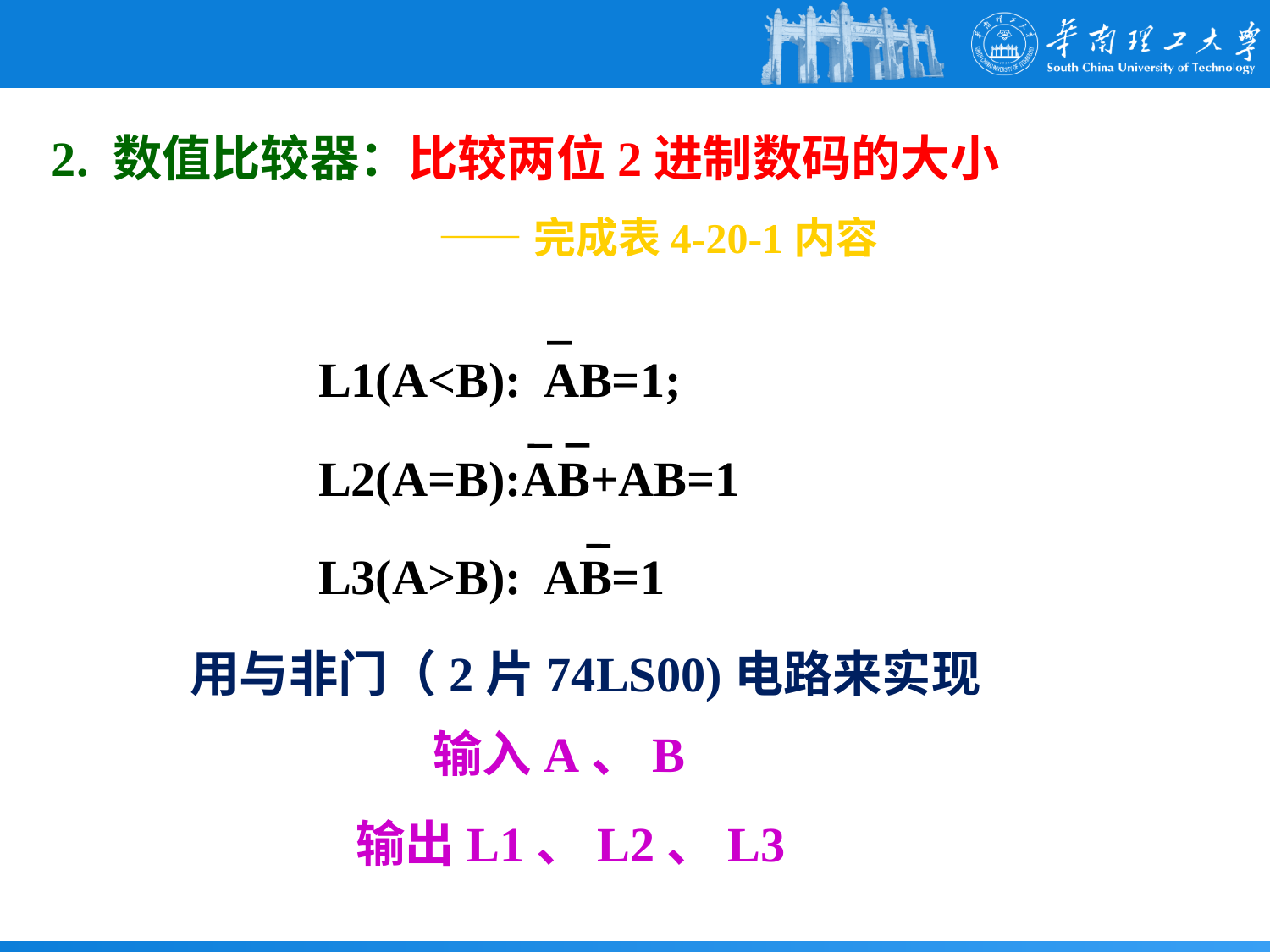

2. 数值比较器：比较两位2进制数码的大小
——完成表4-20-1内容

L1(A<B):  AB=1;
L2(A=B):AB+AB=1
L3(A>B):  AB=1

用与非门（2片74LS00)电路来实现
输入A、B
 输出L1、L2、L3